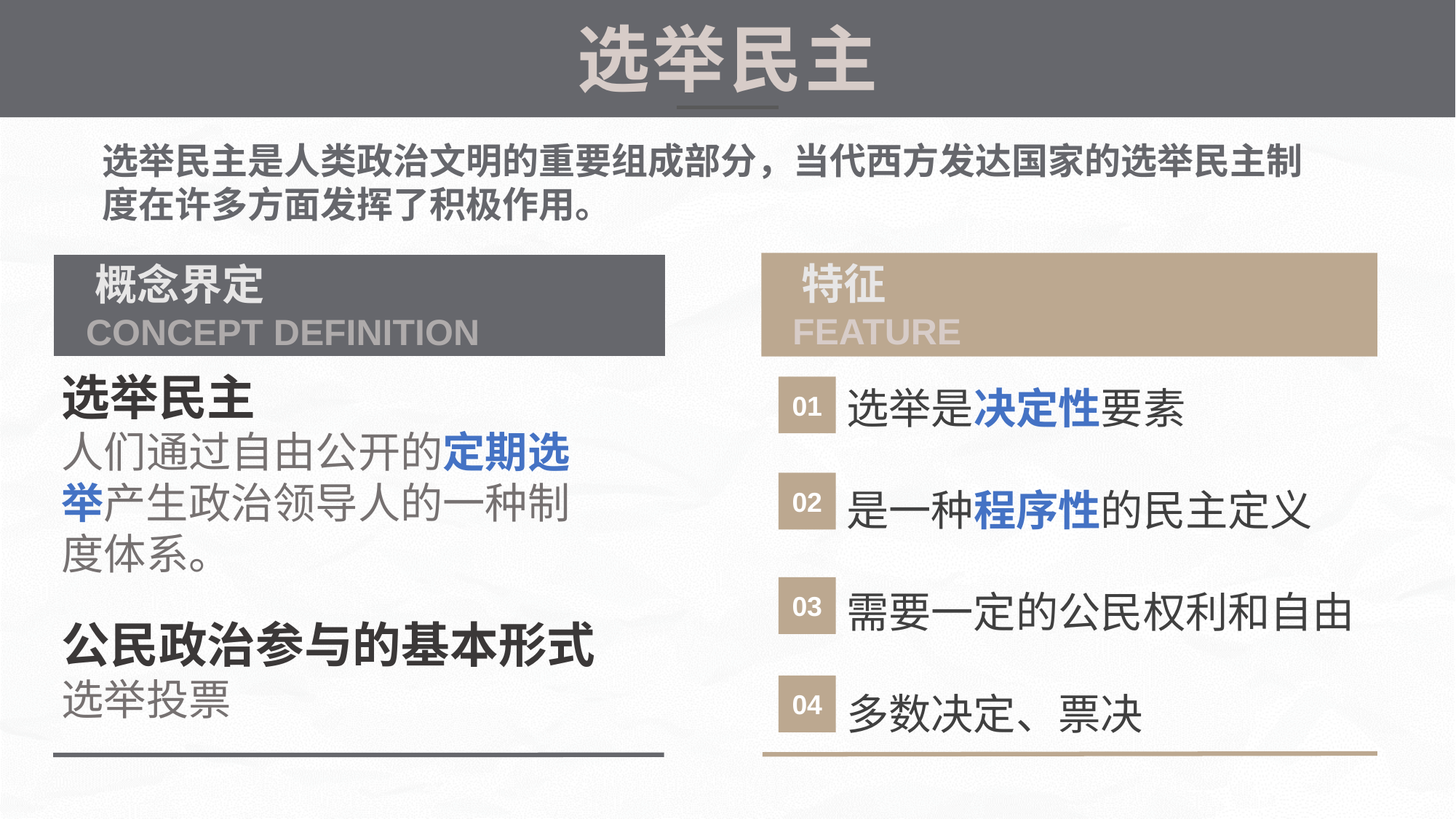

选举民主
选举民主是人类政治文明的重要组成部分，当代西方发达国家的选举民主制度在许多方面发挥了积极作用。
  特征
  FEATURE
  概念界定
  CONCEPT DEFINITION
选举是决定性要素
是一种程序性的民主定义
需要一定的公民权利和自由
多数决定、票决
选举民主
人们通过自由公开的定期选举产生政治领导人的一种制度体系。

公民政治参与的基本形式
选举投票
01
02
03
04